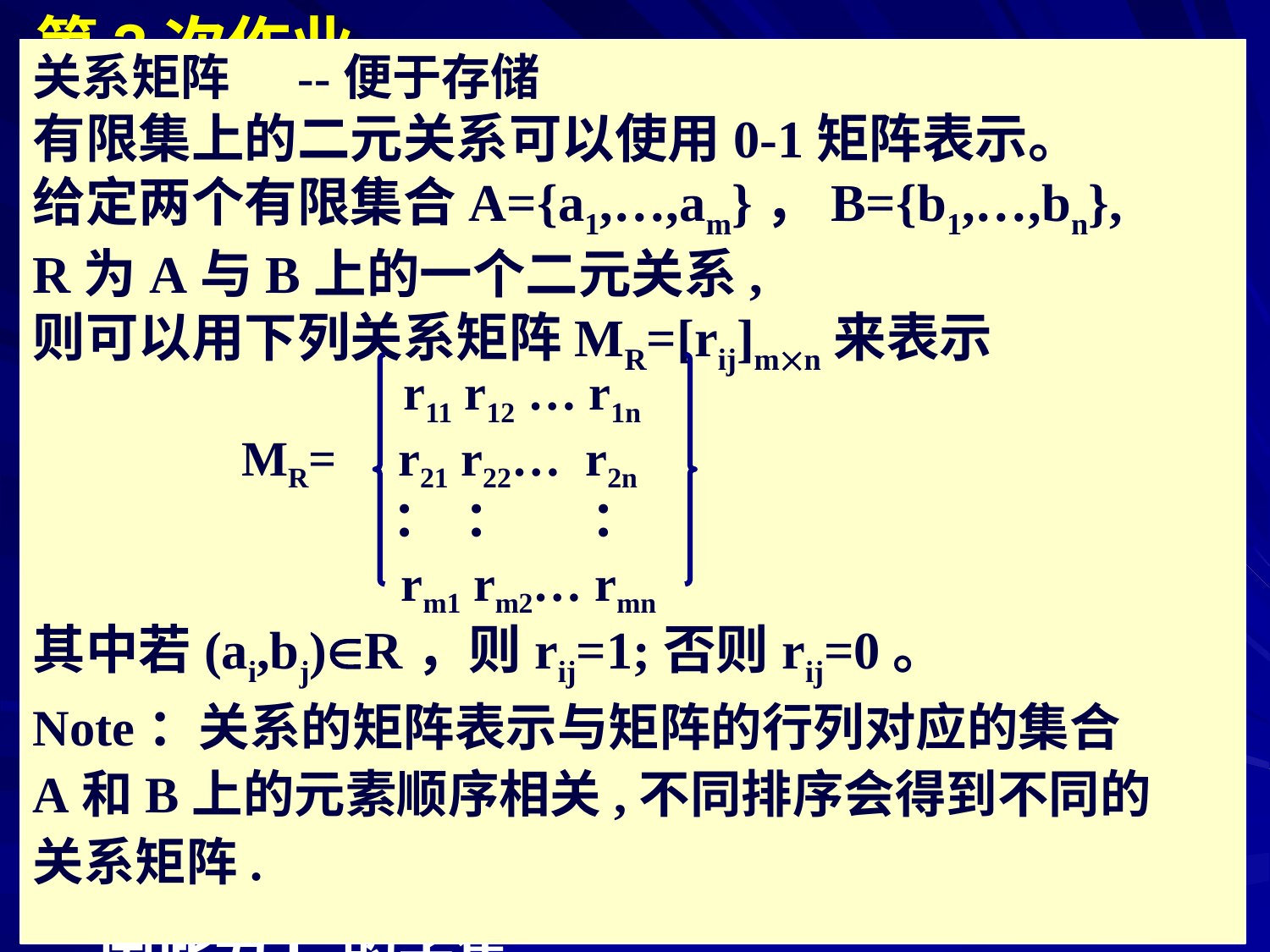

# 第3次作业
关系矩阵     --便于存储
有限集上的二元关系可以使用0-1矩阵表示。
给定两个有限集合A={a1,…,am}，B={b1,…,bn},
R为A与B上的一个二元关系,
则可以用下列关系矩阵MR=[rij]m×n来表示
                            r11 r12 … r1n
                 MR=     r21 r22…  r2n
                               ：  ：       ：
                              rm1 rm2… rmn
其中若(ai,bj)∈R，则rij=1;否则rij=0。
Note：关系的矩阵表示与矩阵的行列对应的集合
A和B上的元素顺序相关,不同排序会得到不同的
关系矩阵.
2、设A＝{a,b,c}，求A中满足下列条件的关系R的个数：
② R既是对称的又是反对称的。8个
解：从关系矩阵角度看:
若R具有对称性，则关于主对角线对称的2个元素或者同时为0，或者同时为1.
若R具有反对称性，则关于主对角线对称的2个元素或者同时为0，或者1个为1，1个为0.
既对称又反对称，则关于主对角线对称的2个元素同时为0，而主对角线上元素任意。
    因此为IA的子集。

51